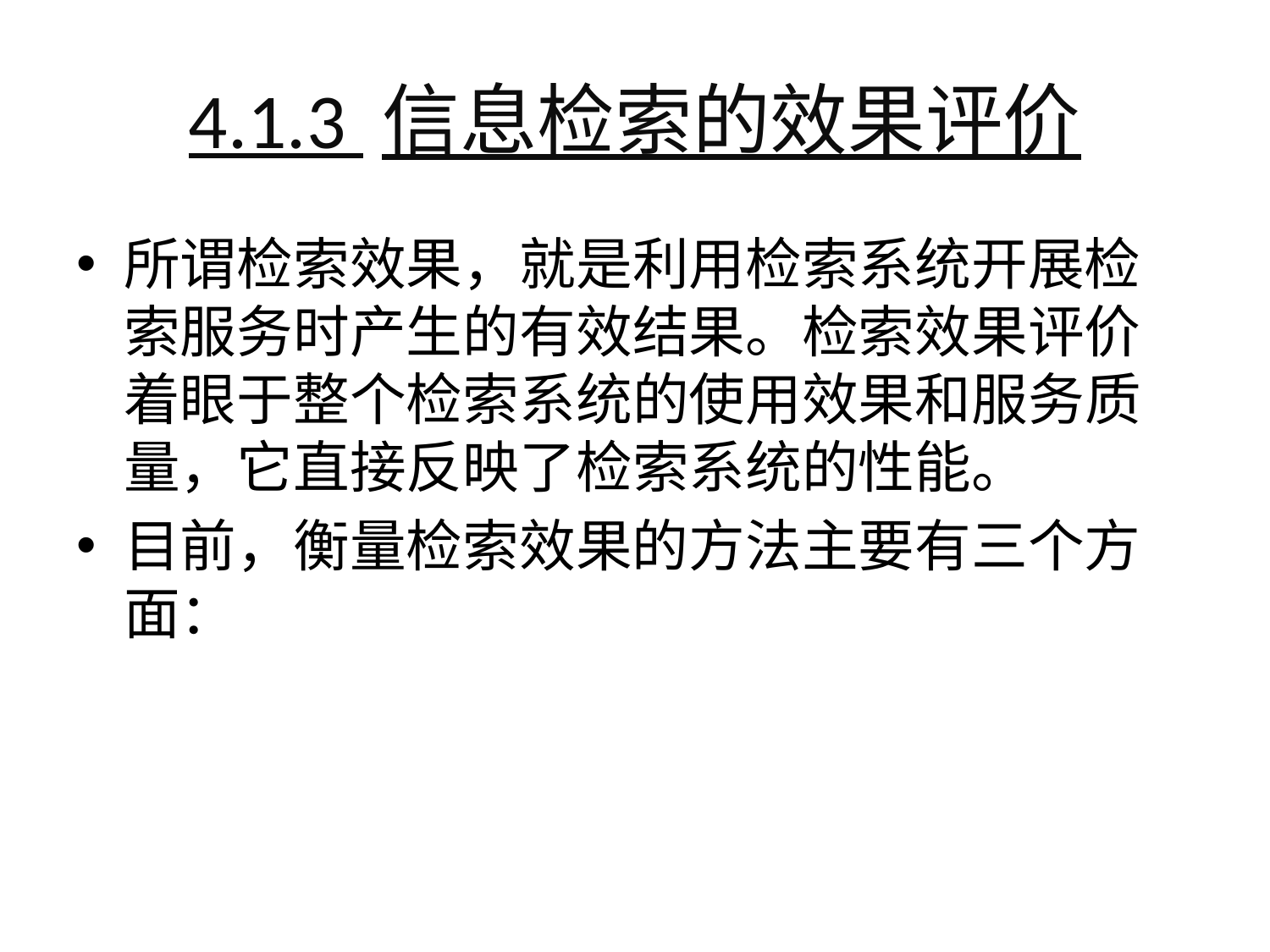

# 4.1.3 信息检索的效果评价
所谓检索效果，就是利用检索系统开展检索服务时产生的有效结果。检索效果评价着眼于整个检索系统的使用效果和服务质量，它直接反映了检索系统的性能。
目前，衡量检索效果的方法主要有三个方面：